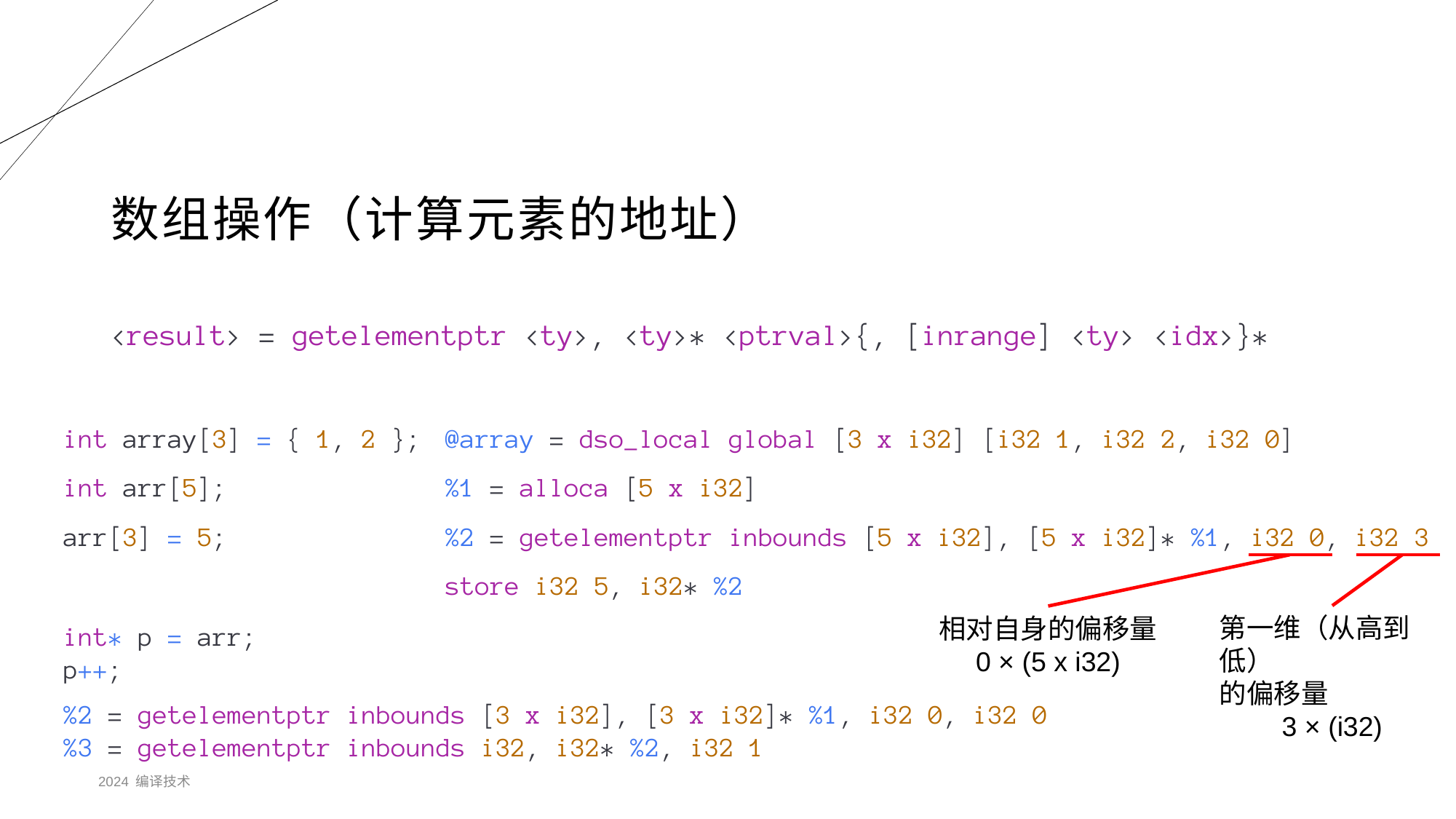

# 数组操作（计算元素的地址）
<result> = getelementptr <ty>, <ty>* <ptrval>{, [inrange] <ty> <idx>}*
int array[3] = { 1, 2 };
int arr[5];
arr[3] = 5;
@array = dso_local global [3 x i32] [i32 1, i32 2, i32 0]
%1 = alloca [5 x i32]
%2 = getelementptr inbounds [5 x i32], [5 x i32]* %1, i32 0, i32 3
store i32 5, i32* %2
第一维（从高到低）
的偏移量
3 × (i32)
相对自身的偏移量
0 × (5 x i32)
int* p = arr;
p++;
%2 = getelementptr inbounds [3 x i32], [3 x i32]* %1, i32 0, i32 0
%3 = getelementptr inbounds i32, i32* %2, i32 1
2024 编译技术
24